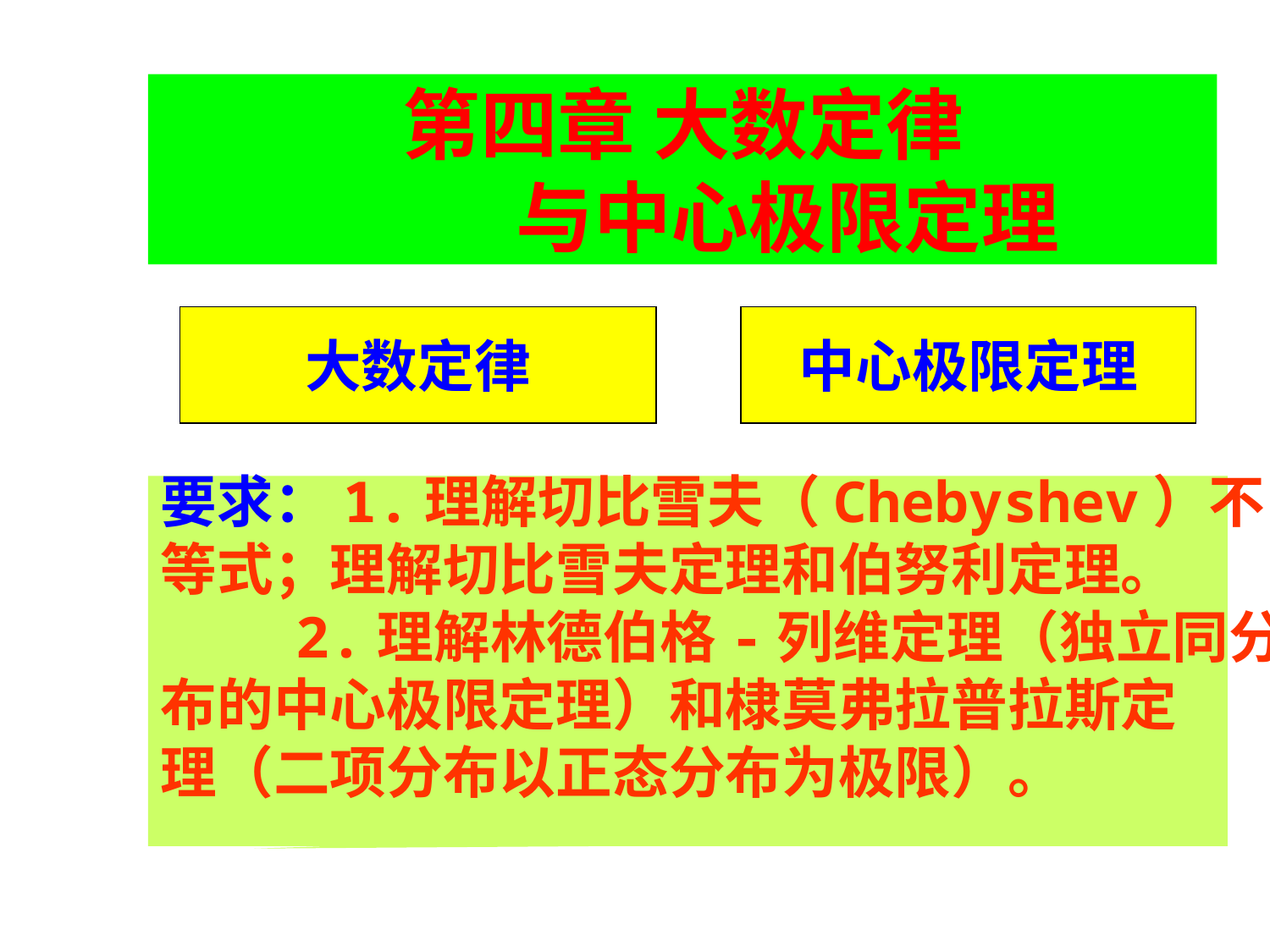

# 第四章 大数定律 与中心极限定理
大数定律
中心极限定理
要求：1.理解切比雪夫（Chebyshev）不
等式；理解切比雪夫定理和伯努利定理。
    2.理解林德伯格-列维定理（独立同分
布的中心极限定理）和棣莫弗拉普拉斯定
理（二项分布以正态分布为极限）。